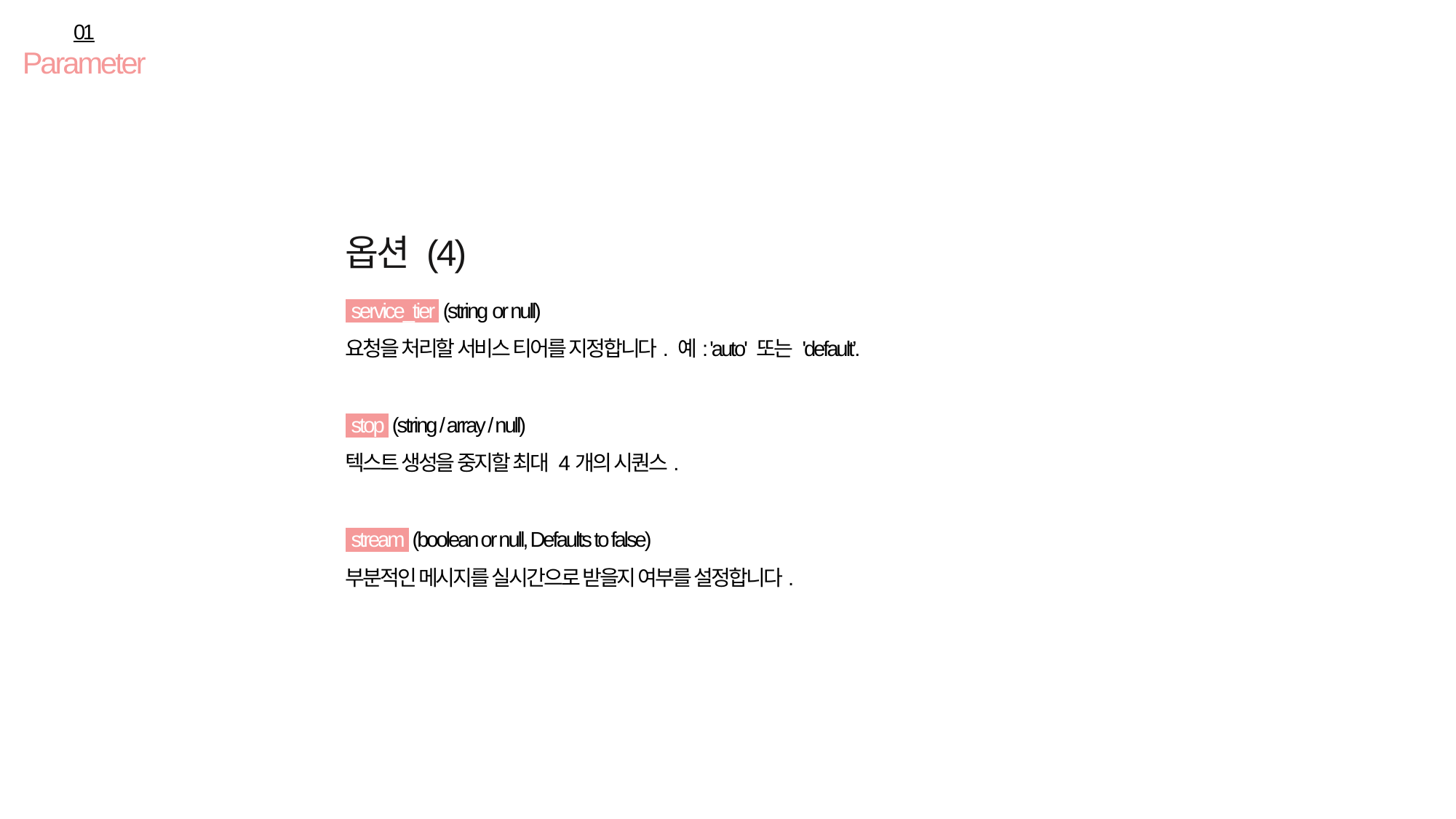

01
Parameter

옵션 (4)
 service_tier  (string or null)
요청을 처리할 서비스 티어를 지정합니다. 예: 'auto' 또는 'default’.

 stop  (string / array / null)
텍스트 생성을 중지할 최대 4개의 시퀀스.

 stream  (boolean or null, Defaults to false)
부분적인 메시지를 실시간으로 받을지 여부를 설정합니다.